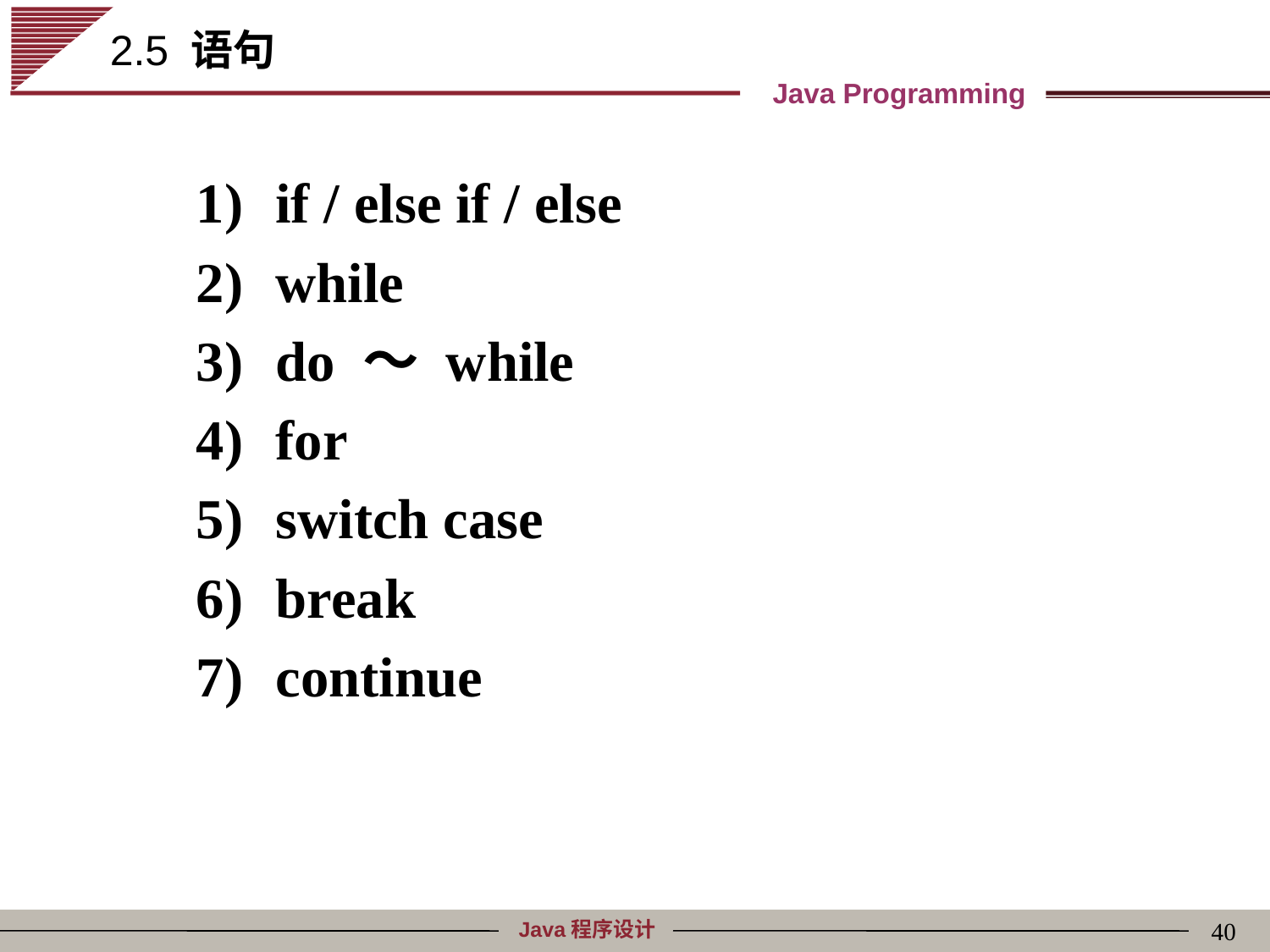

# 2.5 语句
if / else if / else
while
do ～ while
for
switch case
break
continue